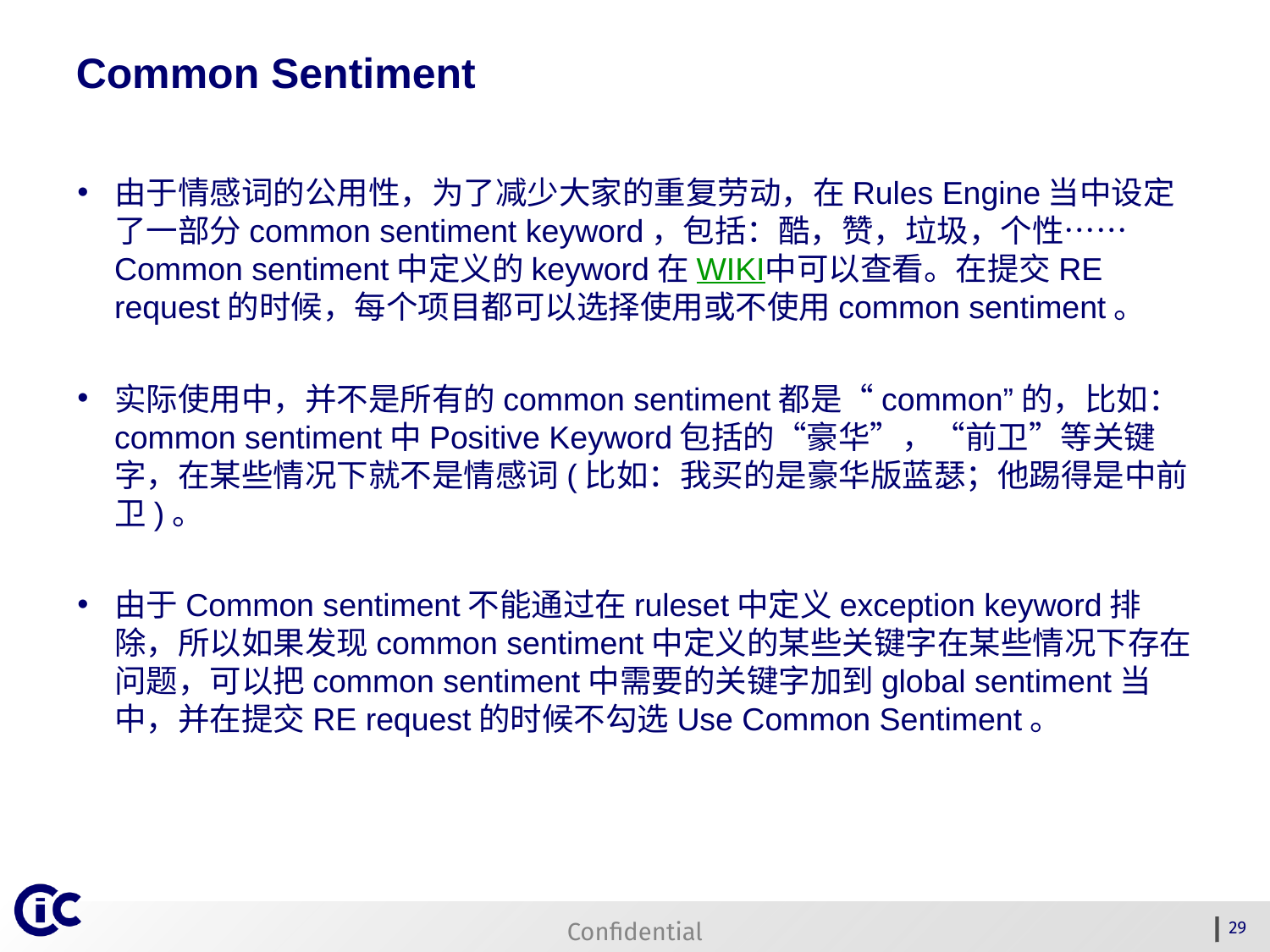

Common Sentiment
由于情感词的公用性，为了减少大家的重复劳动，在Rules Engine当中设定了一部分common sentiment keyword，包括：酷，赞，垃圾，个性…… Common sentiment中定义的keyword在WIKI中可以查看。在提交RE request的时候，每个项目都可以选择使用或不使用common sentiment。

实际使用中，并不是所有的common sentiment都是“common”的，比如：common sentiment中Positive Keyword包括的“豪华”，“前卫”等关键字，在某些情况下就不是情感词(比如：我买的是豪华版蓝瑟；他踢得是中前卫)。

由于Common sentiment不能通过在ruleset中定义exception keyword排除，所以如果发现common sentiment中定义的某些关键字在某些情况下存在问题，可以把common sentiment中需要的关键字加到global sentiment当中，并在提交RE request的时候不勾选Use Common Sentiment。